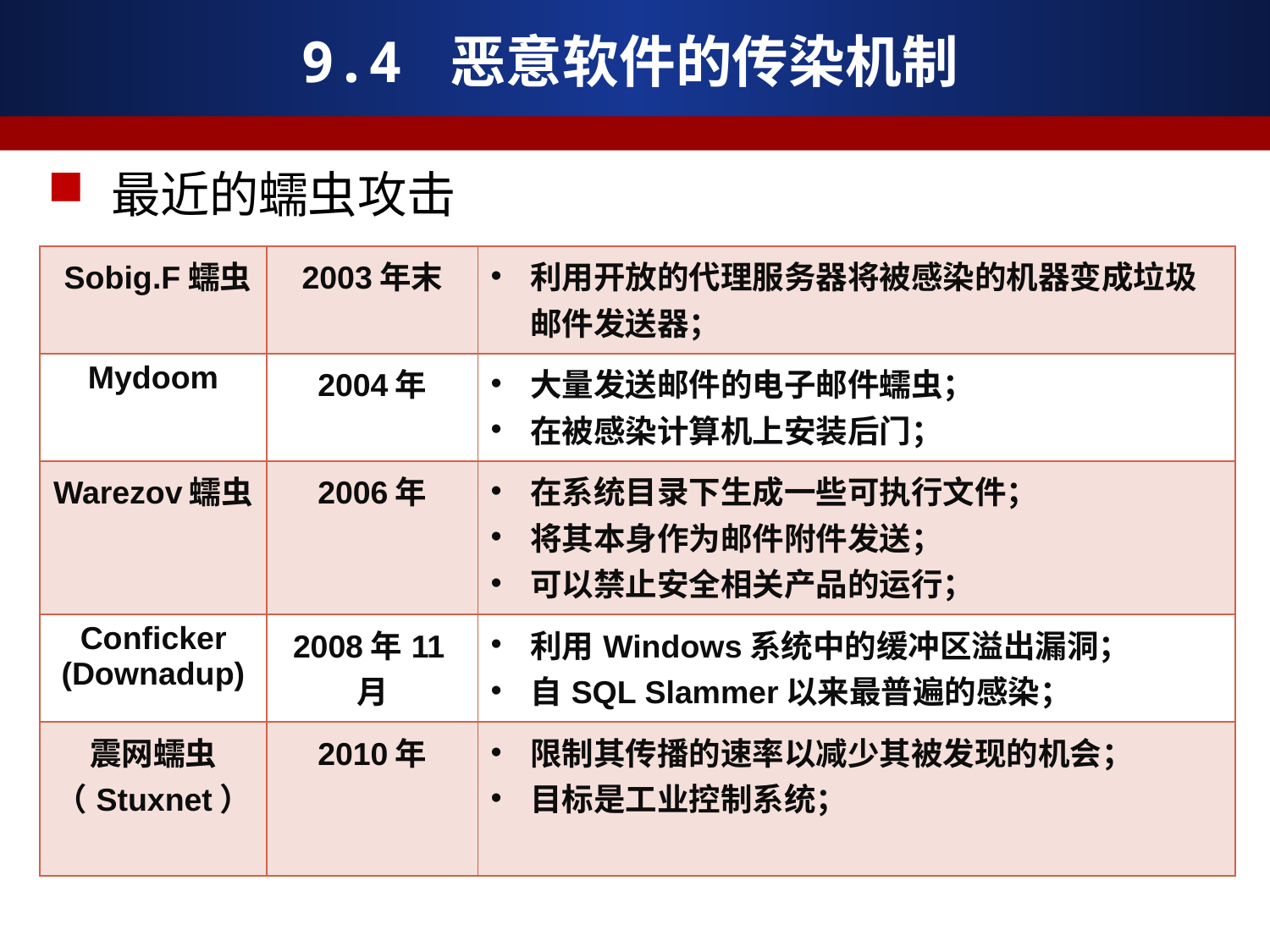

# 9.4 恶意软件的传染机制
最近的蠕虫攻击
| Sobig.F蠕虫 | 2003年末 | 利用开放的代理服务器将被感染的机器变成垃圾邮件发送器； |
| --- | --- | --- |
| Mydoom | 2004年 | 大量发送邮件的电子邮件蠕虫； 在被感染计算机上安装后门； |
| Warezov蠕虫 | 2006年 | 在系统目录下生成一些可执行文件； 将其本身作为邮件附件发送； 可以禁止安全相关产品的运行； |
| Conficker (Downadup) | 2008年11月 | 利用Windows系统中的缓冲区溢出漏洞； 自SQL Slammer以来最普遍的感染； |
| 震网蠕虫 （Stuxnet） | 2010年 | 限制其传播的速率以减少其被发现的机会； 目标是工业控制系统； |
35